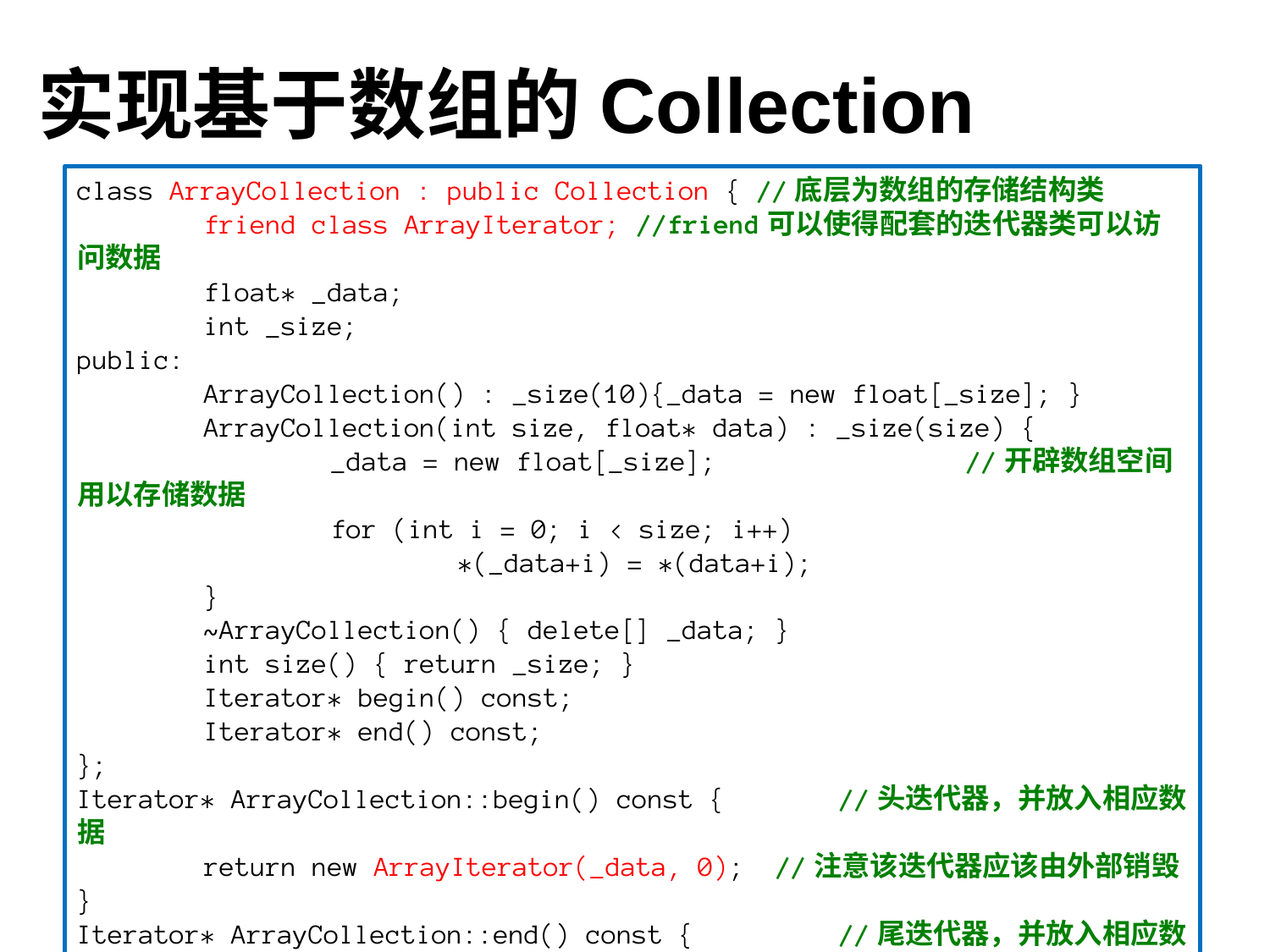

# 实现基于数组的Collection
class ArrayCollection : public Collection { //底层为数组的存储结构类
	friend class ArrayIterator; //friend可以使得配套的迭代器类可以访问数据
	float* _data;
	int _size;
public:
	ArrayCollection() : _size(10){_data = new float[_size]; }
	ArrayCollection(int size, float* data) : _size(size) {
		_data = new float[_size]; 		//开辟数组空间用以存储数据
		for (int i = 0; i < size; i++)
			*(_data+i) = *(data+i);
	}
	~ArrayCollection() { delete[] _data; }
	int size() { return _size; }
	Iterator* begin() const;
	Iterator* end() const;
};
Iterator* ArrayCollection::begin() const {	//头迭代器，并放入相应数据
	return new ArrayIterator(_data, 0);  //注意该迭代器应该由外部销毁
}
Iterator* ArrayCollection::end() const { 		//尾迭代器，并放入相应数据
	return new ArrayIterator(_data, _size);
}
55